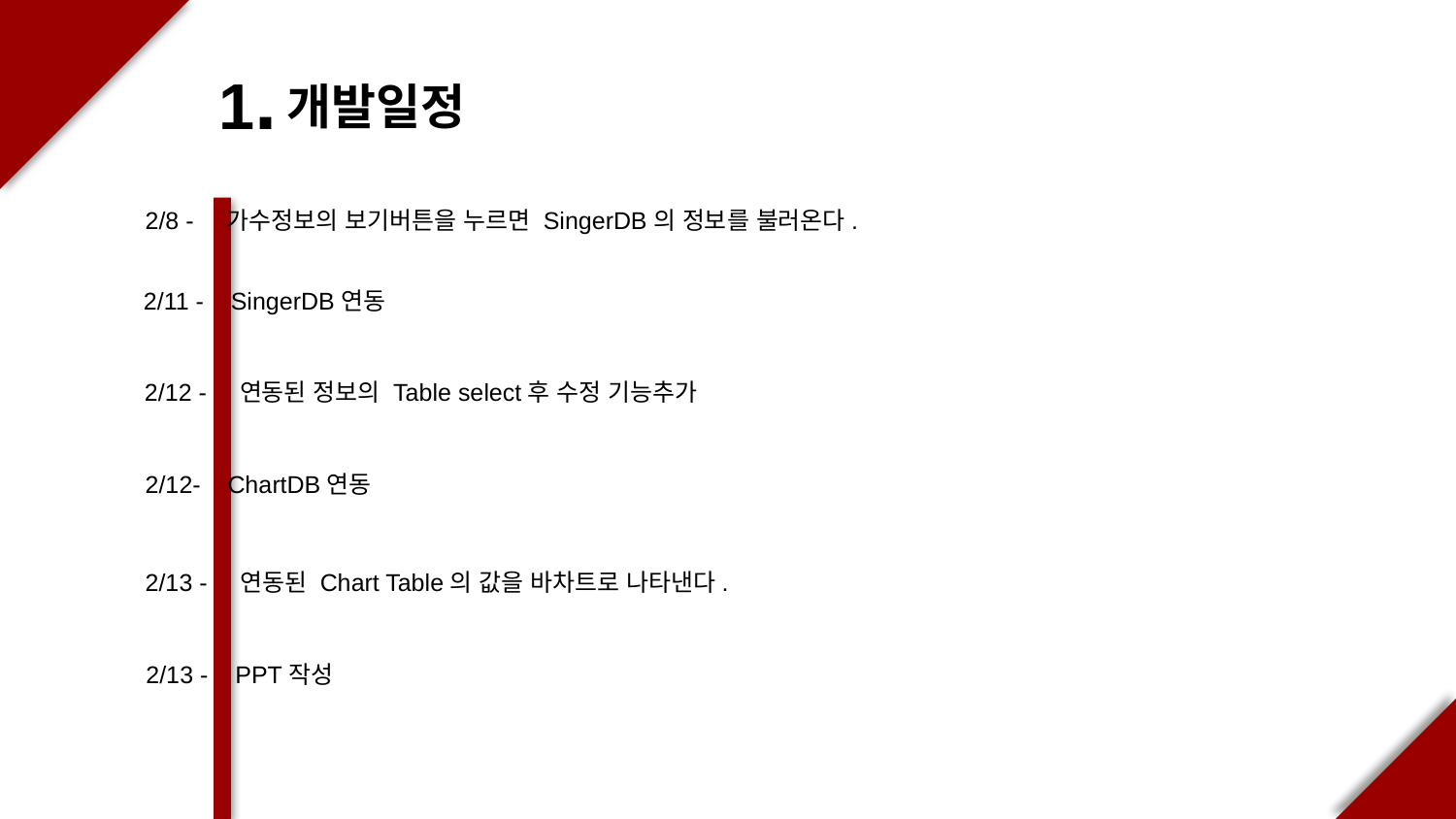

1.
 개발일정
2/8 -    가수정보의 보기버튼을 누르면 SingerDB의 정보를 불러온다.

2/11 -    SingerDB연동
2/12 -    연동된 정보의 Table select후 수정 기능추가
2/12-    ChartDB연동
2/13 -    연동된 Chart Table의 값을 바차트로 나타낸다.
2/13 -    PPT작성